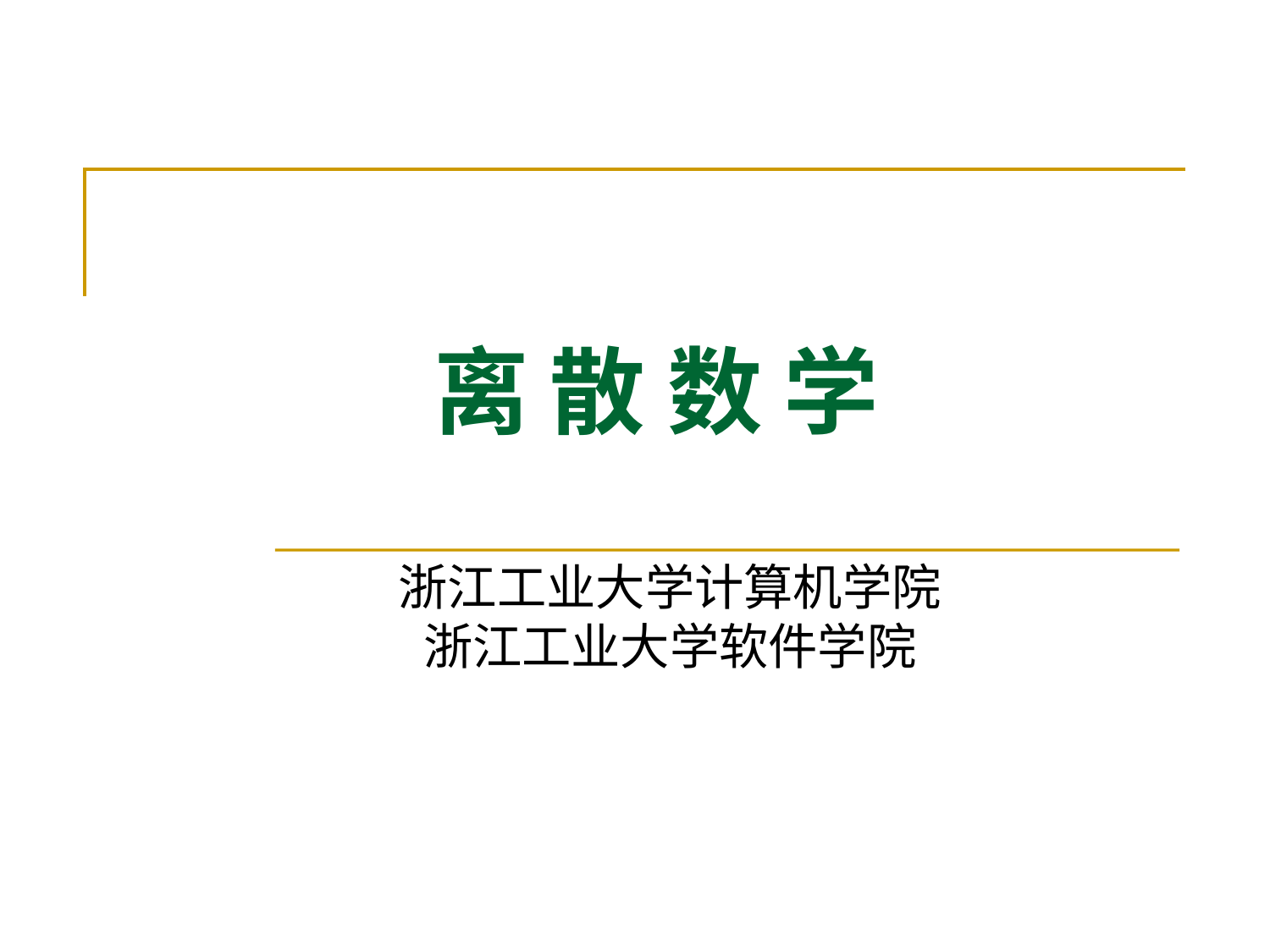

# 离 散 数 学
浙江工业大学计算机学院
浙江工业大学软件学院